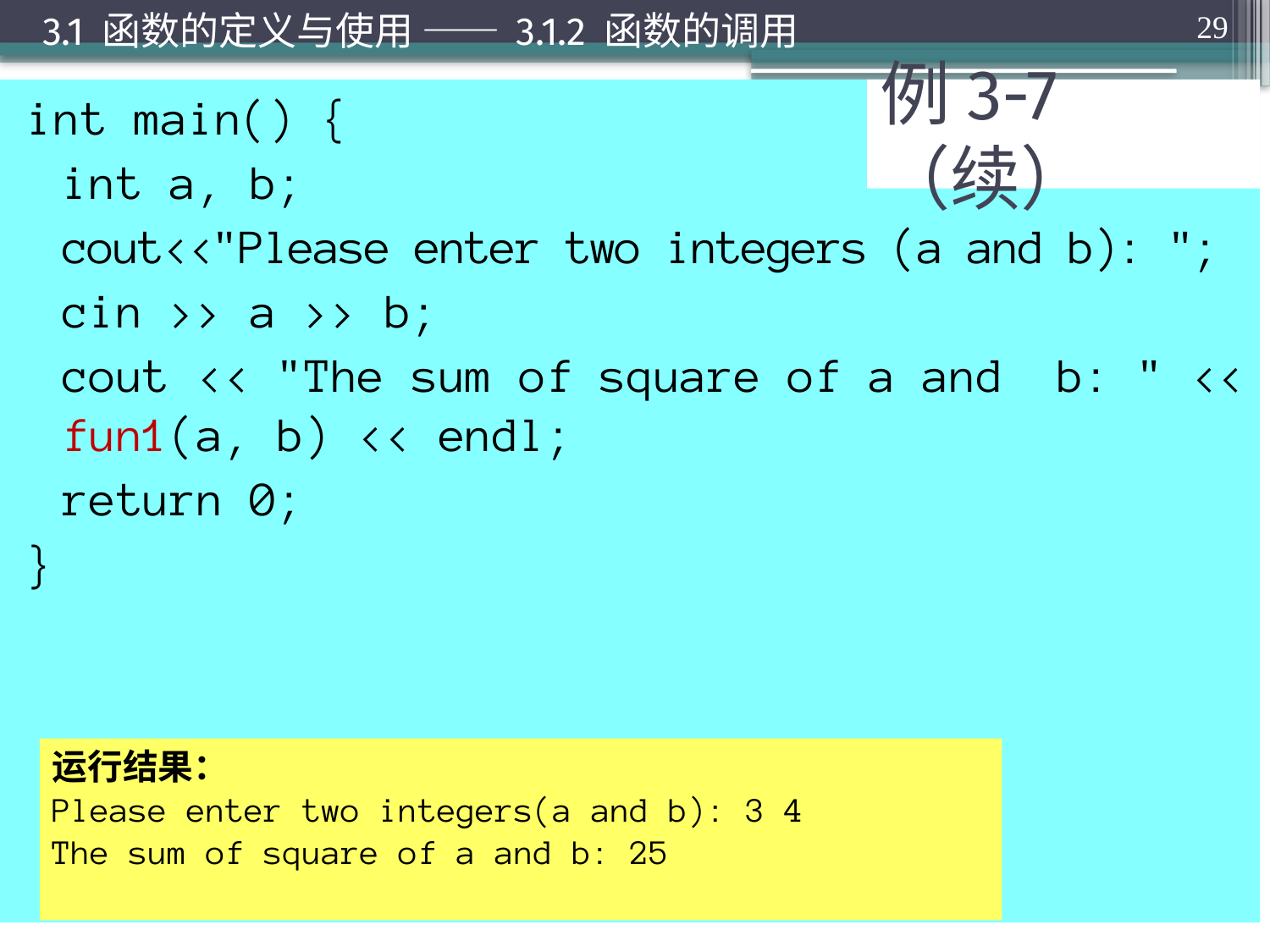

3.1 函数的定义与使用 —— 3.1.2 函数的调用
29
int main() {
	int a, b;
	cout<<"Please enter two integers (a and b): ";
	cin >> a >> b;
	cout << "The sum of square of a and  b: " << fun1(a, b) << endl;
	return 0;
}

# 例3-7 （续）
运行结果：
Please enter two integers(a and b): 3 4
The sum of square of a and b: 25